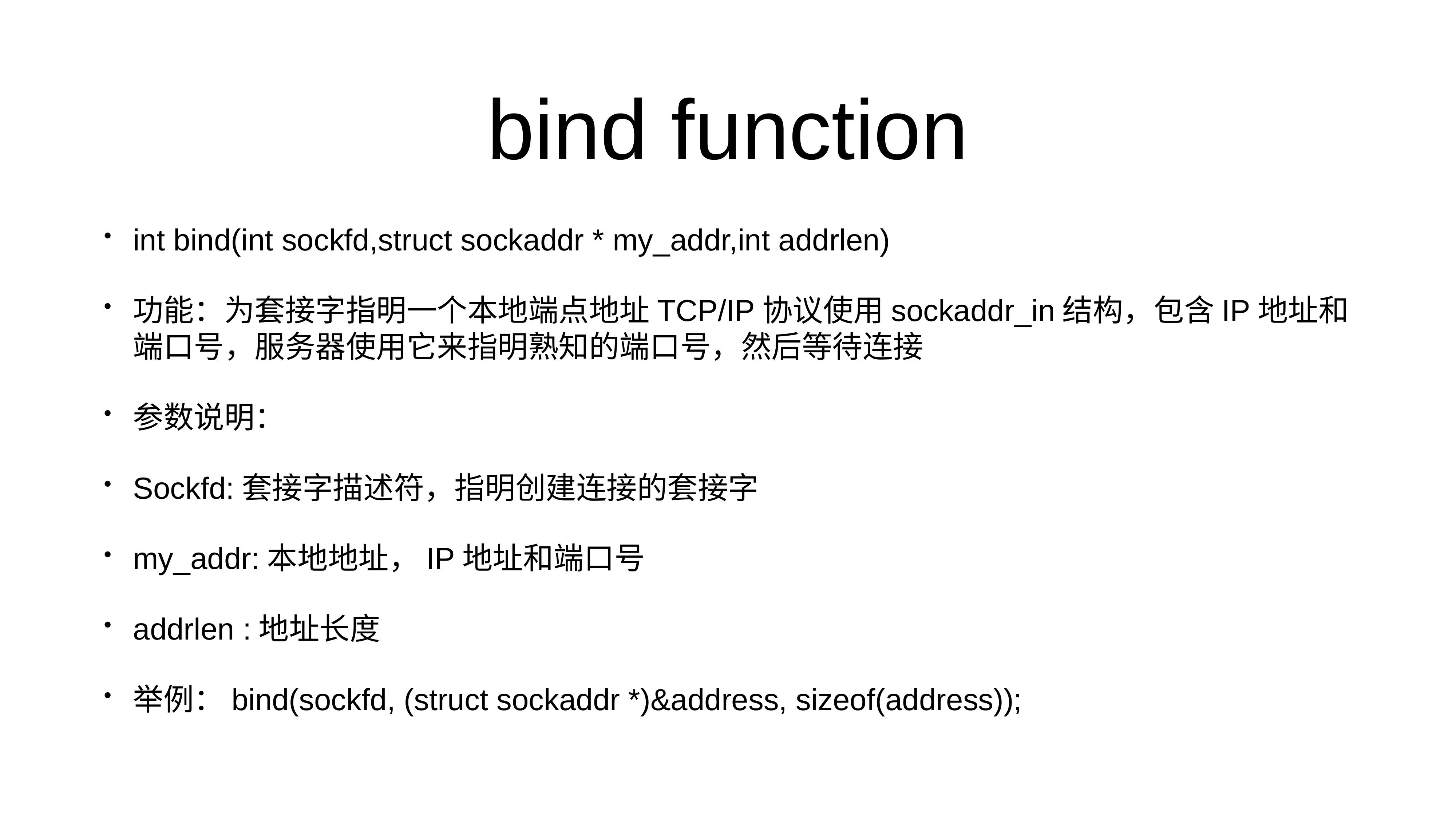

# bind function
int bind(int sockfd,struct sockaddr * my_addr,int addrlen)
功能：为套接字指明一个本地端点地址TCP/IP协议使用sockaddr_in结构，包含IP地址和端口号，服务器使用它来指明熟知的端口号，然后等待连接
参数说明：
Sockfd:套接字描述符，指明创建连接的套接字
my_addr:本地地址，IP地址和端口号
addrlen :地址长度
举例：bind(sockfd, (struct sockaddr *)&address, sizeof(address));